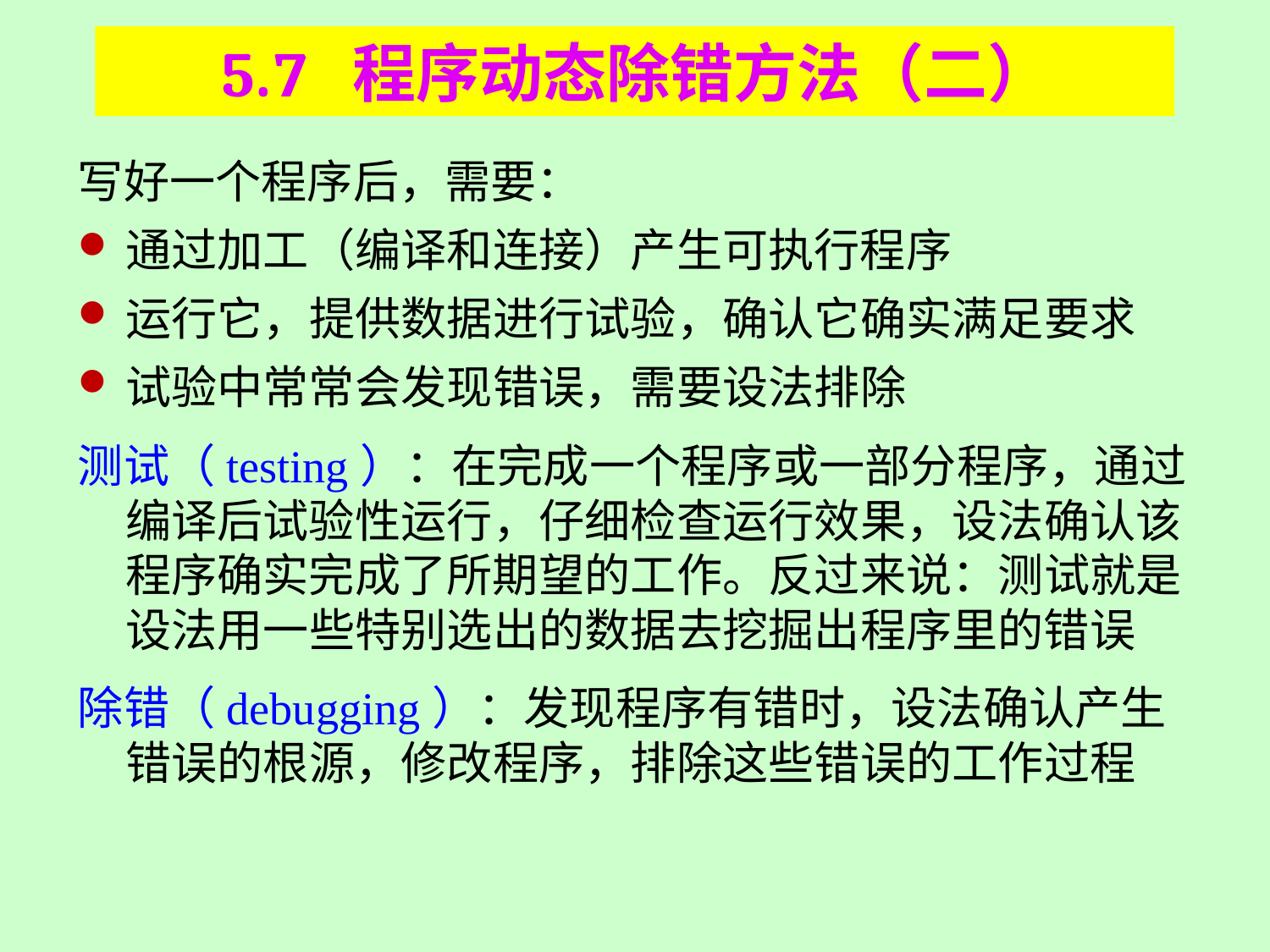

# 5.7  程序动态除错方法（二）
写好一个程序后，需要：
通过加工（编译和连接）产生可执行程序
运行它，提供数据进行试验，确认它确实满足要求
试验中常常会发现错误，需要设法排除
测试（testing）：在完成一个程序或一部分程序，通过编译后试验性运行，仔细检查运行效果，设法确认该程序确实完成了所期望的工作。反过来说：测试就是设法用一些特别选出的数据去挖掘出程序里的错误
除错（debugging）：发现程序有错时，设法确认产生错误的根源，修改程序，排除这些错误的工作过程
72